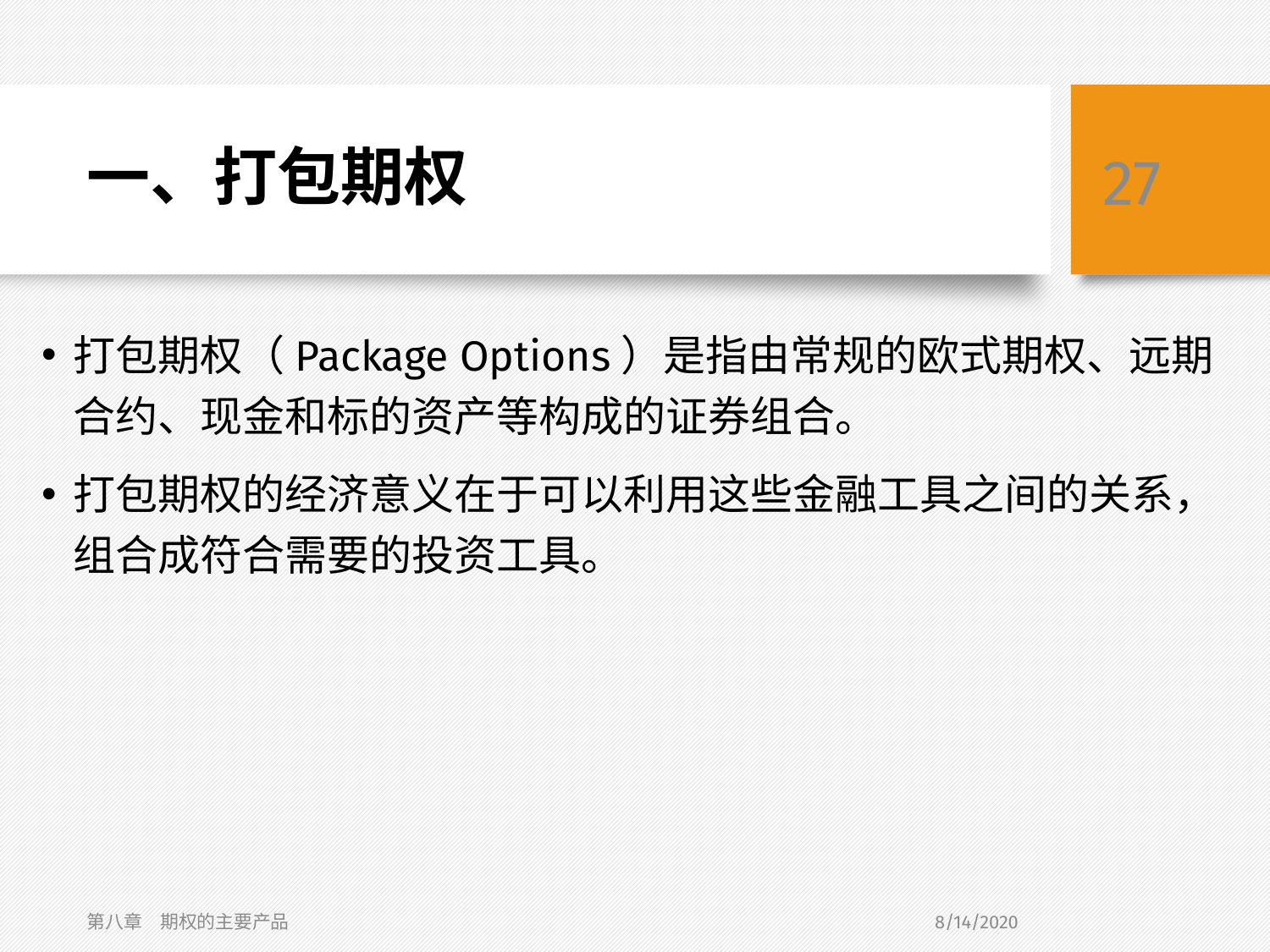

# 一、打包期权
27
打包期权（Package Options）是指由常规的欧式期权、远期合约、现金和标的资产等构成的证券组合。
打包期权的经济意义在于可以利用这些金融工具之间的关系，组合成符合需要的投资工具。

8/14/2020
第八章　期权的主要产品